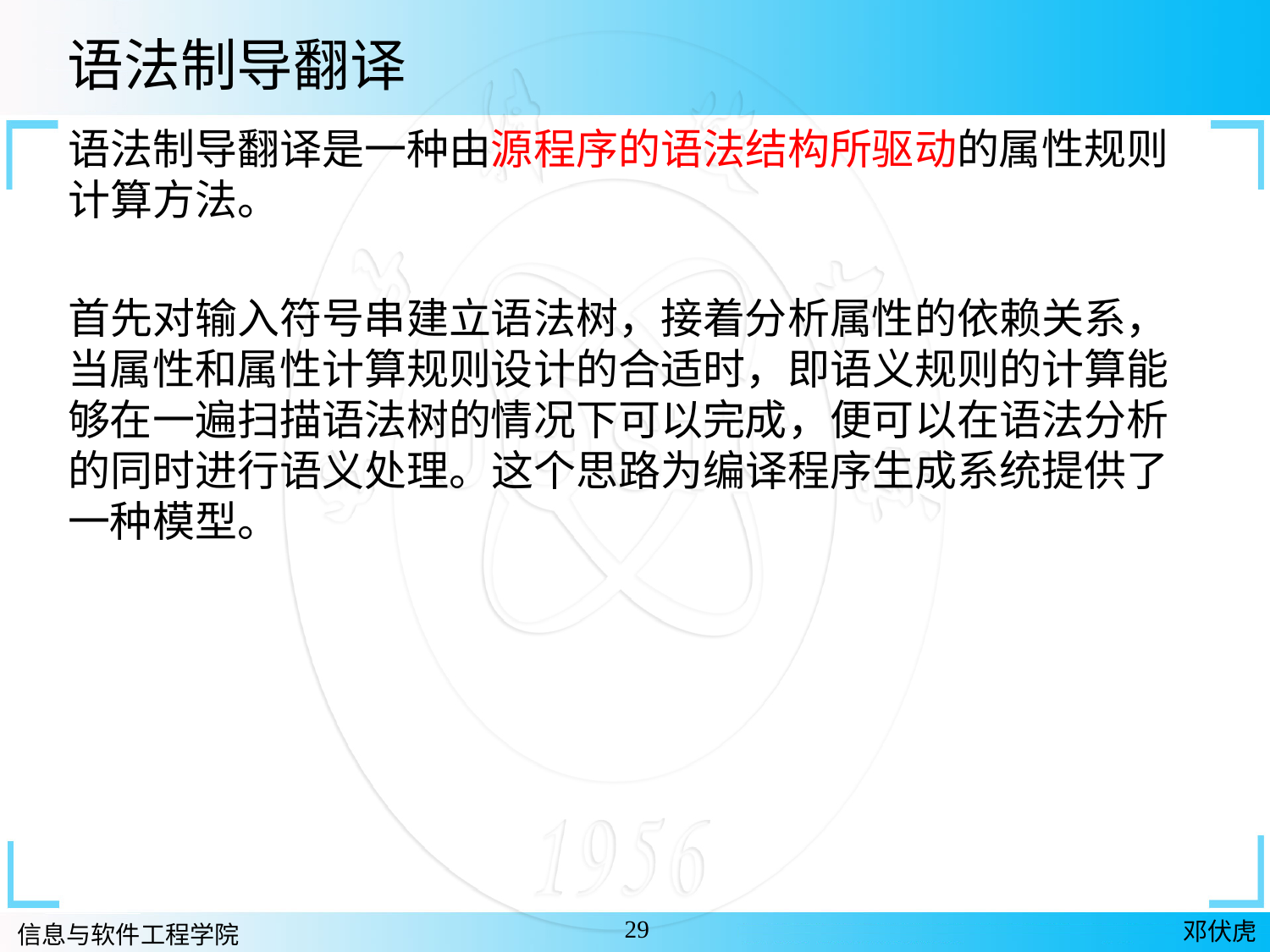

语法制导翻译
语法制导翻译是一种由源程序的语法结构所驱动的属性规则计算方法。

首先对输入符号串建立语法树，接着分析属性的依赖关系，当属性和属性计算规则设计的合适时，即语义规则的计算能够在一遍扫描语法树的情况下可以完成，便可以在语法分析的同时进行语义处理。这个思路为编译程序生成系统提供了一种模型。
29
邓伏虎
信息与软件工程学院